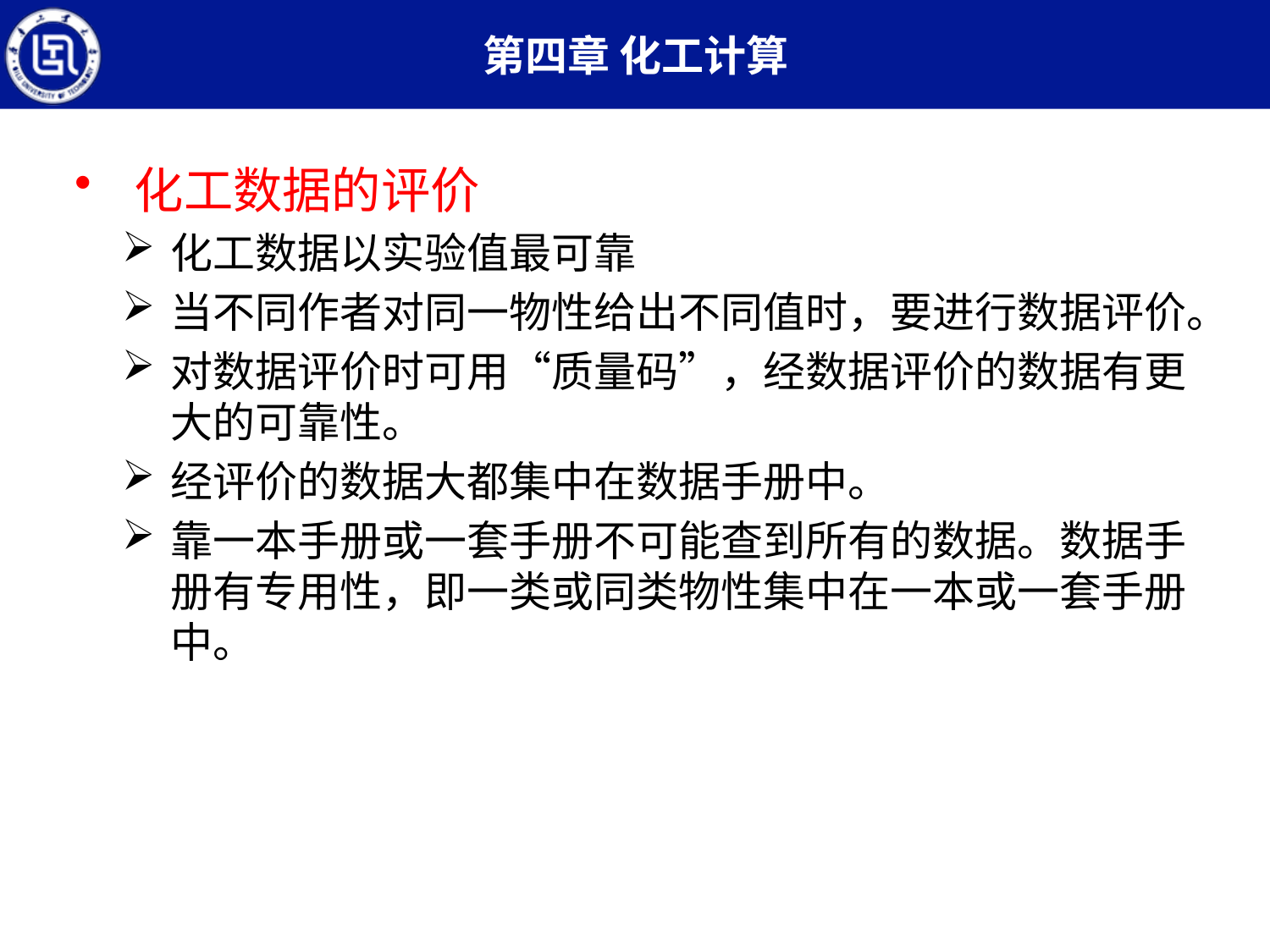

化工数据的评价
化工数据以实验值最可靠
当不同作者对同一物性给出不同值时，要进行数据评价。
对数据评价时可用“质量码”，经数据评价的数据有更大的可靠性。
经评价的数据大都集中在数据手册中。
靠一本手册或一套手册不可能查到所有的数据。数据手册有专用性，即一类或同类物性集中在一本或一套手册中。